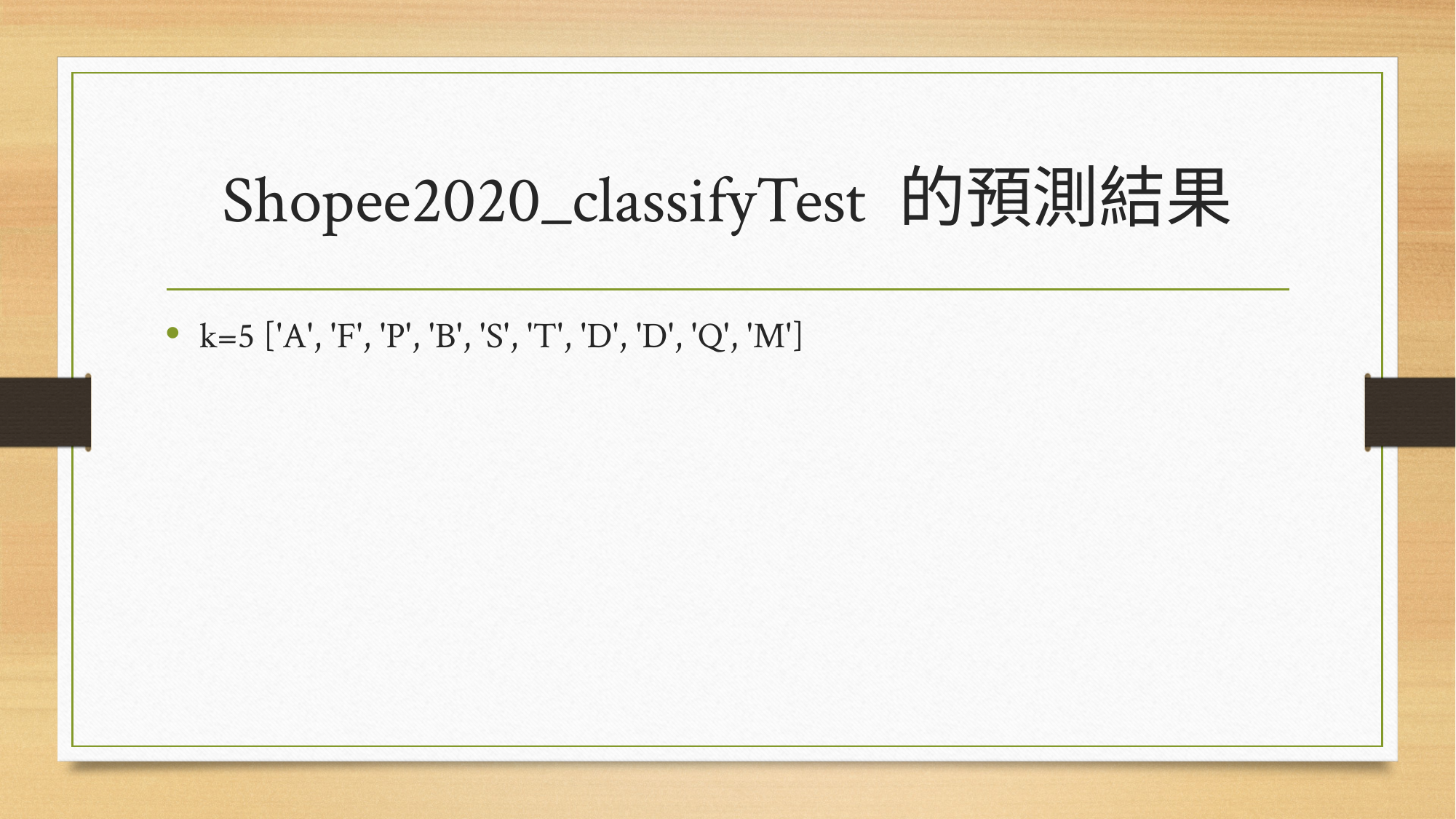

# Shopee2020_classifyTest 的預測結果
k=5 ['A', 'F', 'P', 'B', 'S', 'T', 'D', 'D', 'Q', 'M']